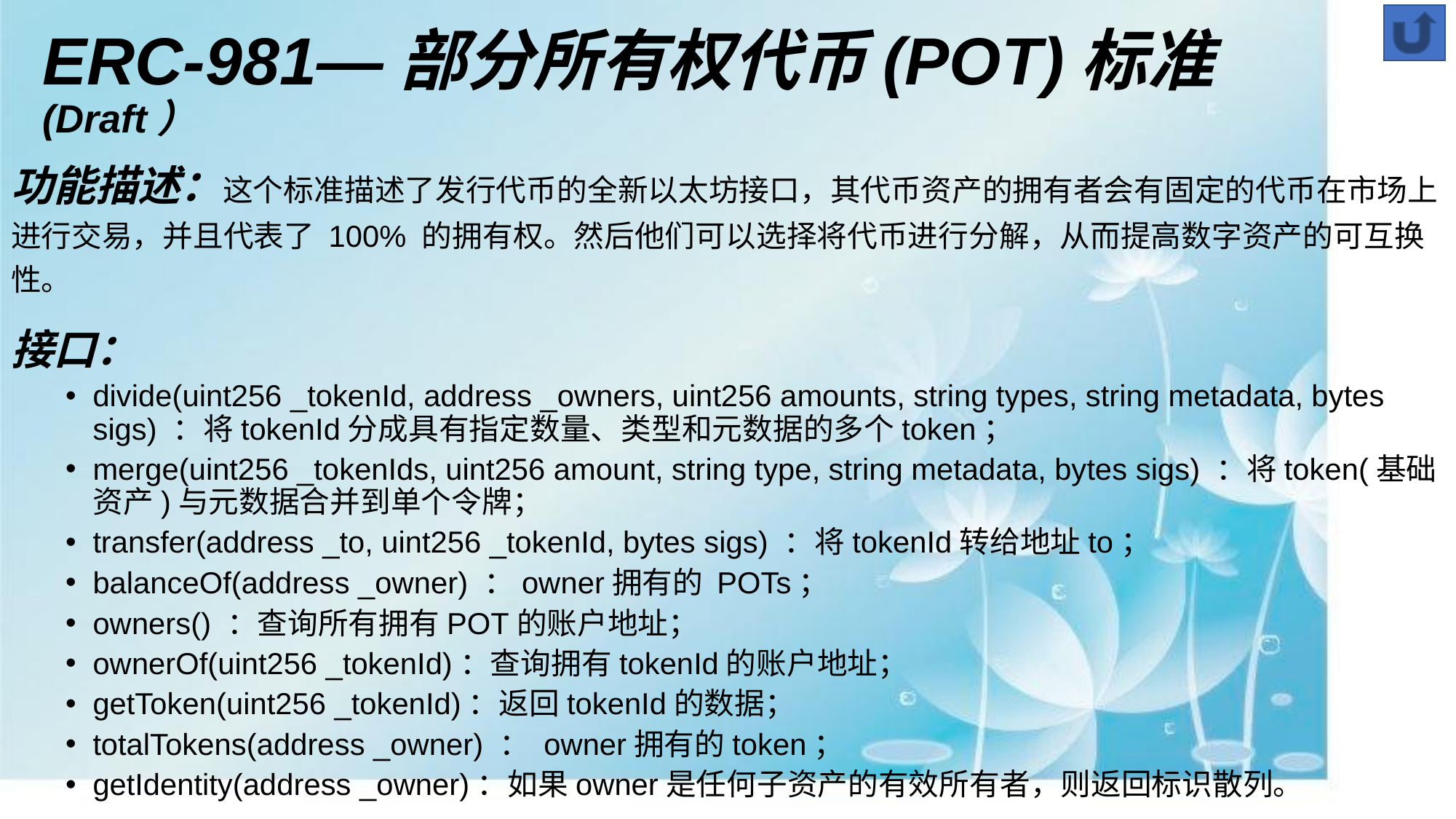

# ERC-981—部分所有权代币(POT)标准 (Draft）

功能描述：这个标准描述了发行代币的全新以太坊接口，其代币资产的拥有者会有固定的代币在市场上进行交易，并且代表了 100% 的拥有权。然后他们可以选择将代币进行分解，从而提高数字资产的可互换性。
接口：
divide(uint256 _tokenId, address _owners, uint256 amounts, string types, string metadata, bytes sigs) ：将tokenId分成具有指定数量、类型和元数据的多个token；
merge(uint256 _tokenIds, uint256 amount, string type, string metadata, bytes sigs) ：将token(基础资产)与元数据合并到单个令牌；
transfer(address _to, uint256 _tokenId, bytes sigs) ：将tokenId转给地址to；
balanceOf(address _owner) ：owner拥有的 POTs；
owners() ：查询所有拥有POT的账户地址；
ownerOf(uint256 _tokenId)：查询拥有tokenId的账户地址；
getToken(uint256 _tokenId)：返回tokenId的数据；
totalTokens(address _owner) ： owner拥有的token；
getIdentity(address _owner)：如果owner是任何子资产的有效所有者，则返回标识散列。